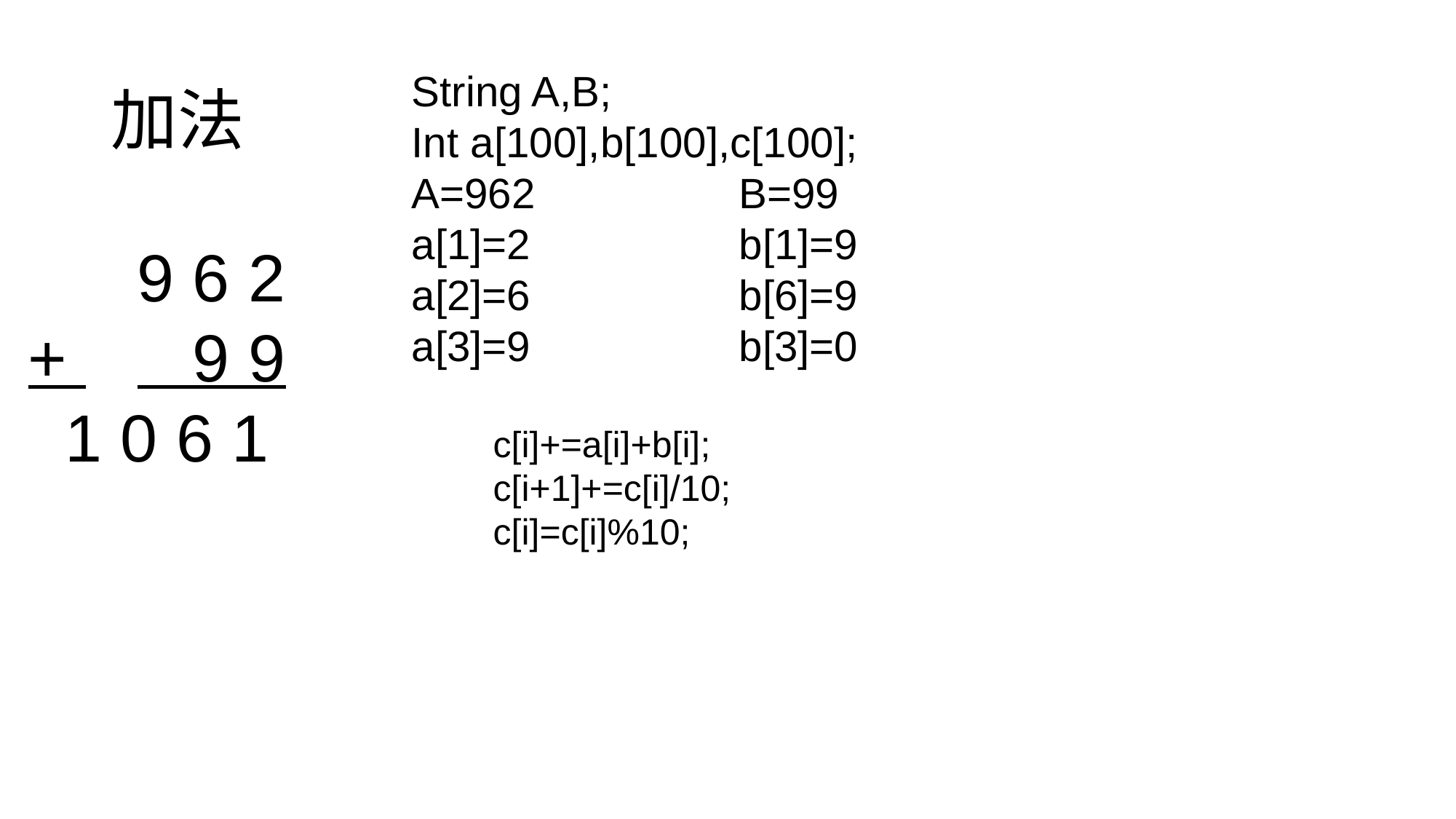

# 加法
String A,B;
Int a[100],b[100],c[100];
A=962		B=99
a[1]=2		b[1]=9
a[2]=6		b[6]=9
a[3]=9		b[3]=0

        c[i]+=a[i]+b[i];
        c[i+1]+=c[i]/10;
        c[i]=c[i]%10;
	9 6 2
+ 	   9 9
  1 0 6 1